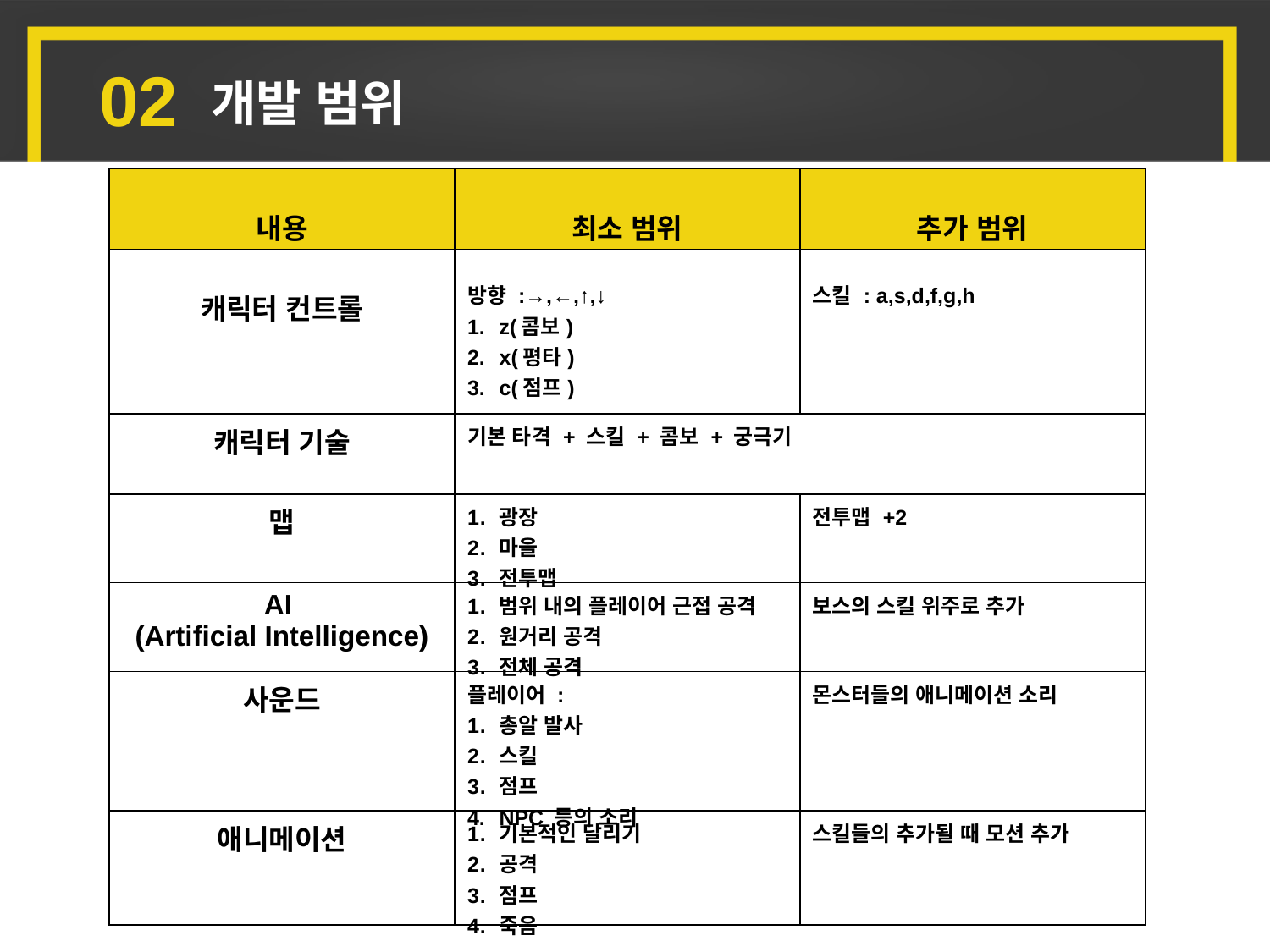

02
개발 범위
| 내용 | 최소 범위 | 추가 범위 |
| --- | --- | --- |
| 캐릭터 컨트롤 | 방향 :→,←,↑,↓ z(콤보) x(평타) c(점프) | 스킬 : a,s,d,f,g,h |
| 캐릭터 기술 | 기본 타격 + 스킬 + 콤보 + 궁극기 |  |
| 맵 | 광장 마을 전투맵 | 전투맵 +2 |
| AI (Artificial Intelligence) | 범위 내의 플레이어 근접 공격 원거리 공격 전체 공격 | 보스의 스킬 위주로 추가 |
| 사운드 | 플레이어 : 총알 발사 스킬 점프 NPC 등의 소리 | 몬스터들의 애니메이션 소리 |
| 애니메이션 | 기본적인 달리기 공격 점프 죽음 | 스킬들의 추가될 때 모션 추가 |